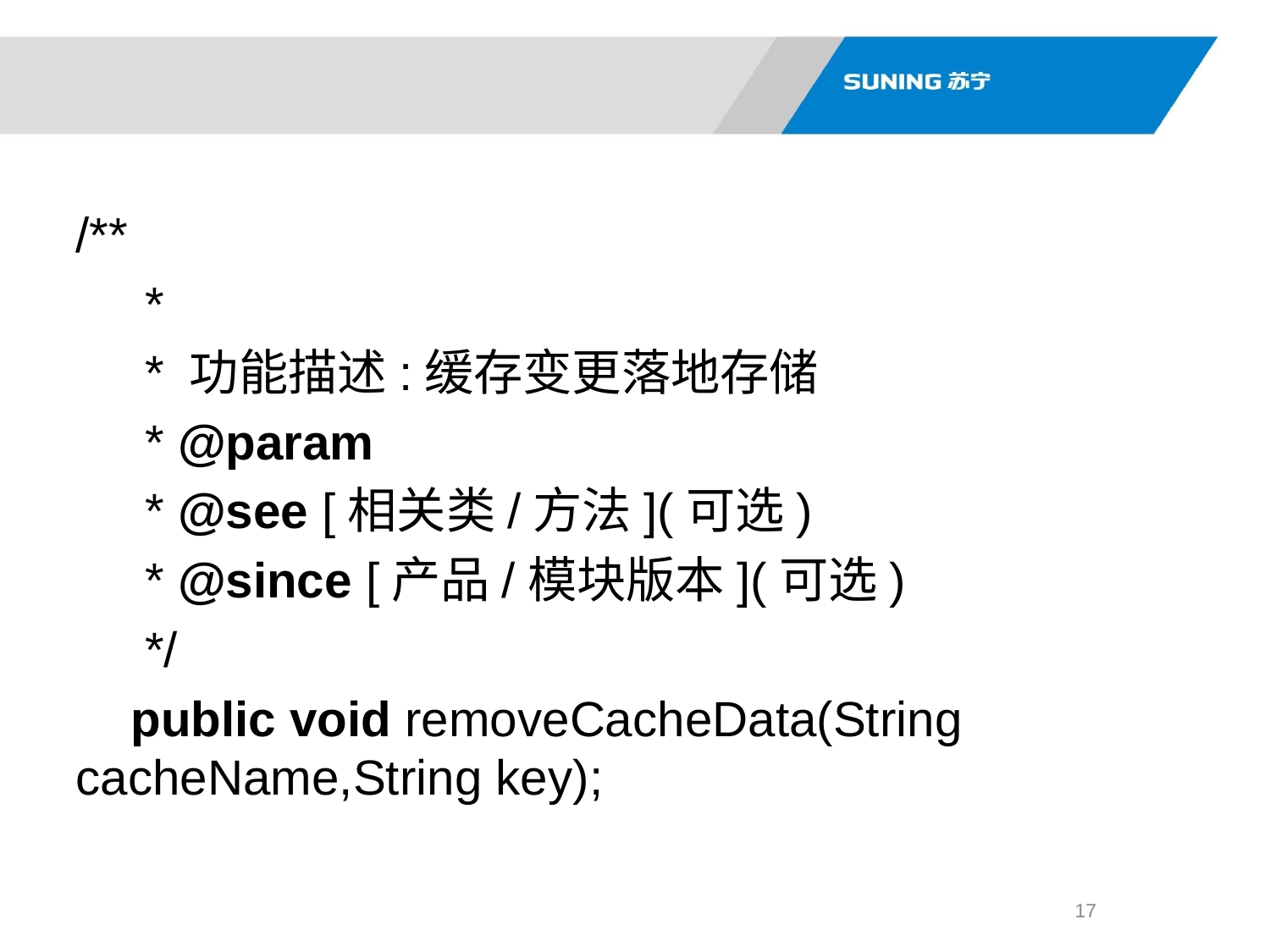

/**
     *
     * 功能描述:缓存变更落地存储
     * @param
     * @see [相关类/方法](可选)
     * @since [产品/模块版本](可选)
     */
    public void removeCacheData(String cacheName,String key);